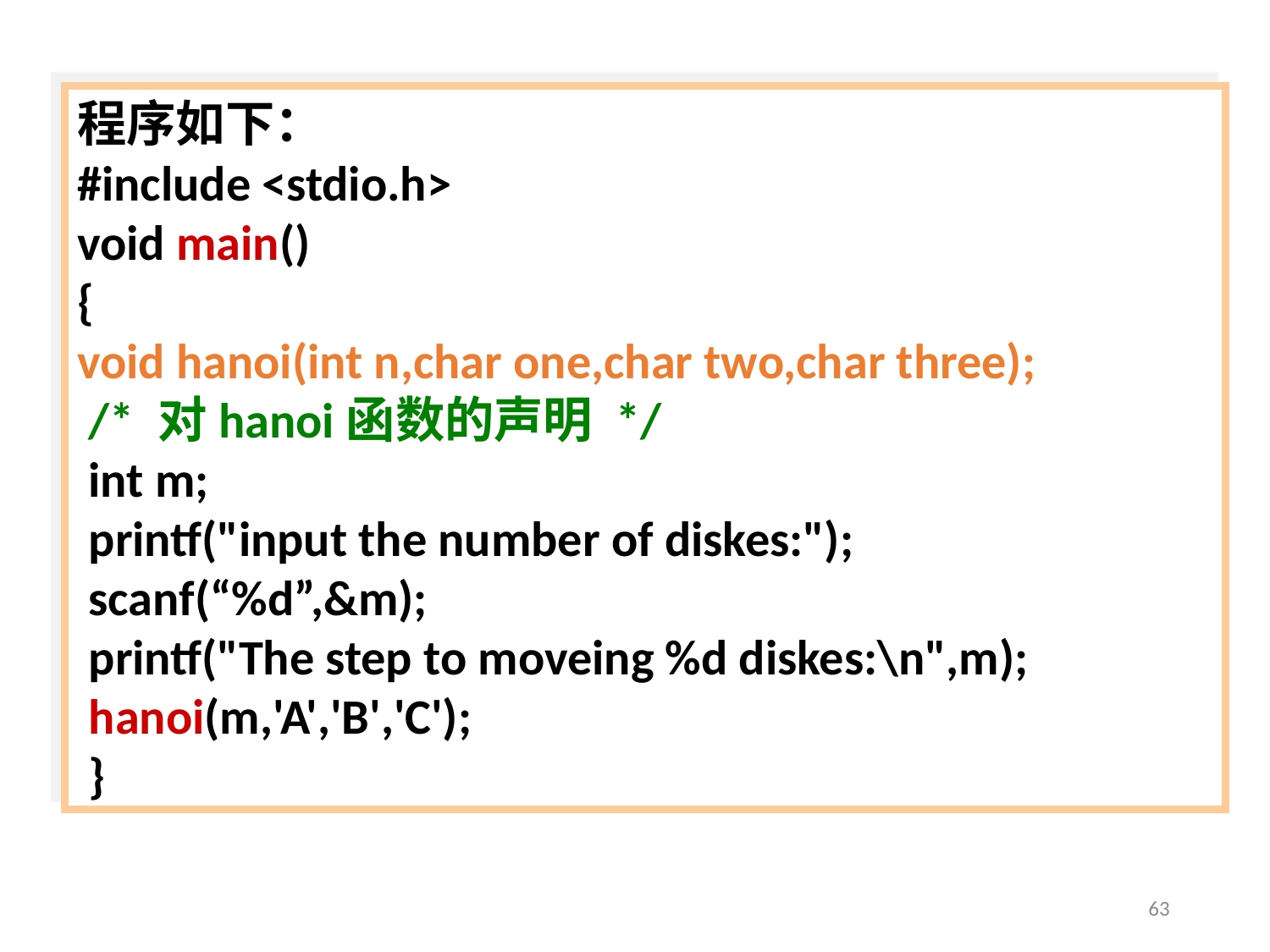

程序如下：
#include <stdio.h>
void main()
{
void hanoi(int n,char one,char two,char three);
 /* 对hanoi函数的声明 */
 int m;
 printf("input the number of diskes:");
 scanf(“%d”,&m);
 printf("The step to moveing %d diskes:\n",m);
 hanoi(m,'A','B','C');
 }
63